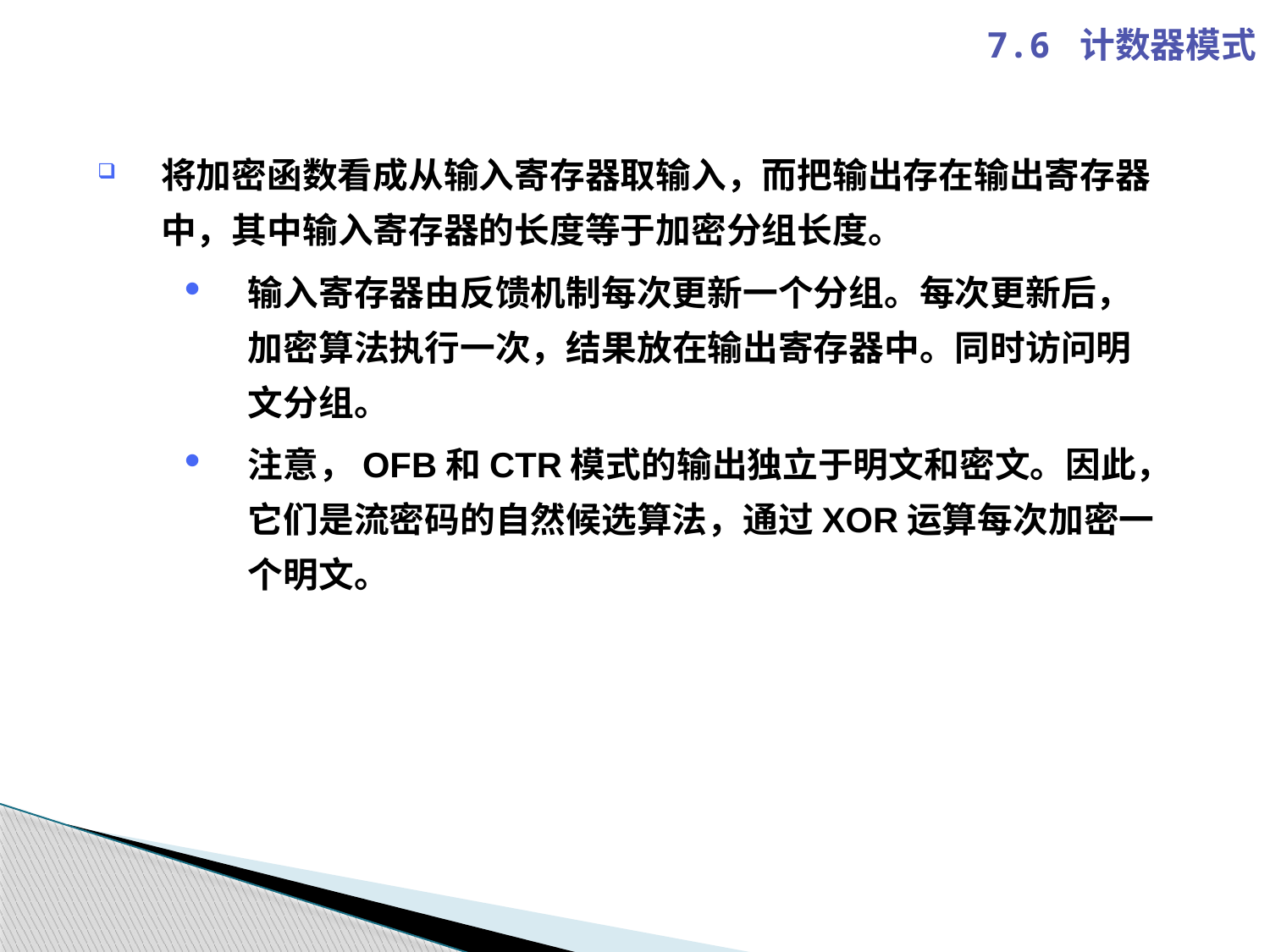

7.6 计数器模式
将加密函数看成从输入寄存器取输入，而把输出存在输出寄存器中，其中输入寄存器的长度等于加密分组长度。
输入寄存器由反馈机制每次更新一个分组。每次更新后，加密算法执行一次，结果放在输出寄存器中。同时访问明文分组。
注意，OFB和CTR模式的输出独立于明文和密文。因此，它们是流密码的自然候选算法，通过XOR运算每次加密一个明文。